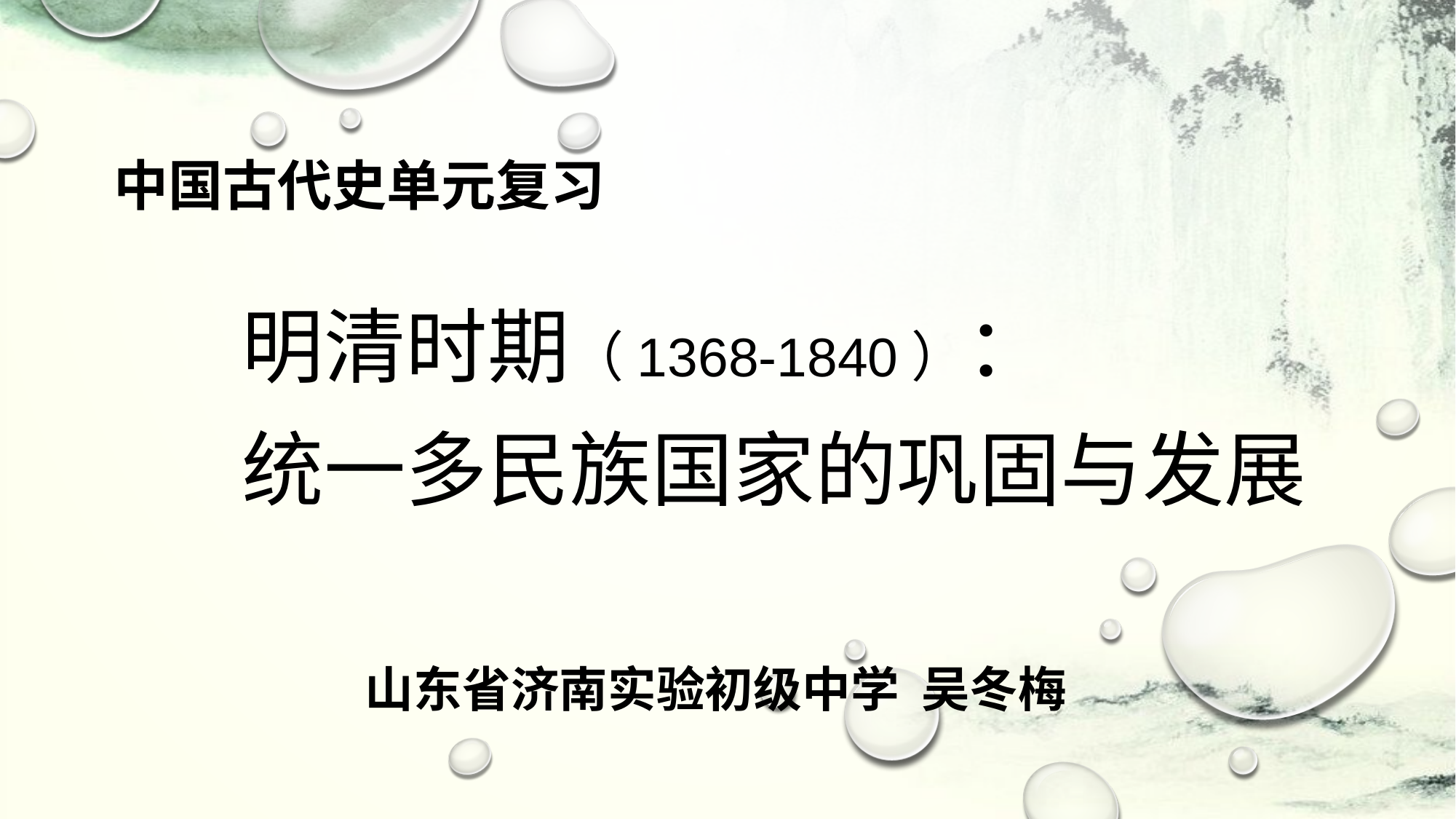

中国古代史单元复习
明清时期（1368-1840）：
统一多民族国家的巩固与发展
山东省济南实验初级中学  吴冬梅